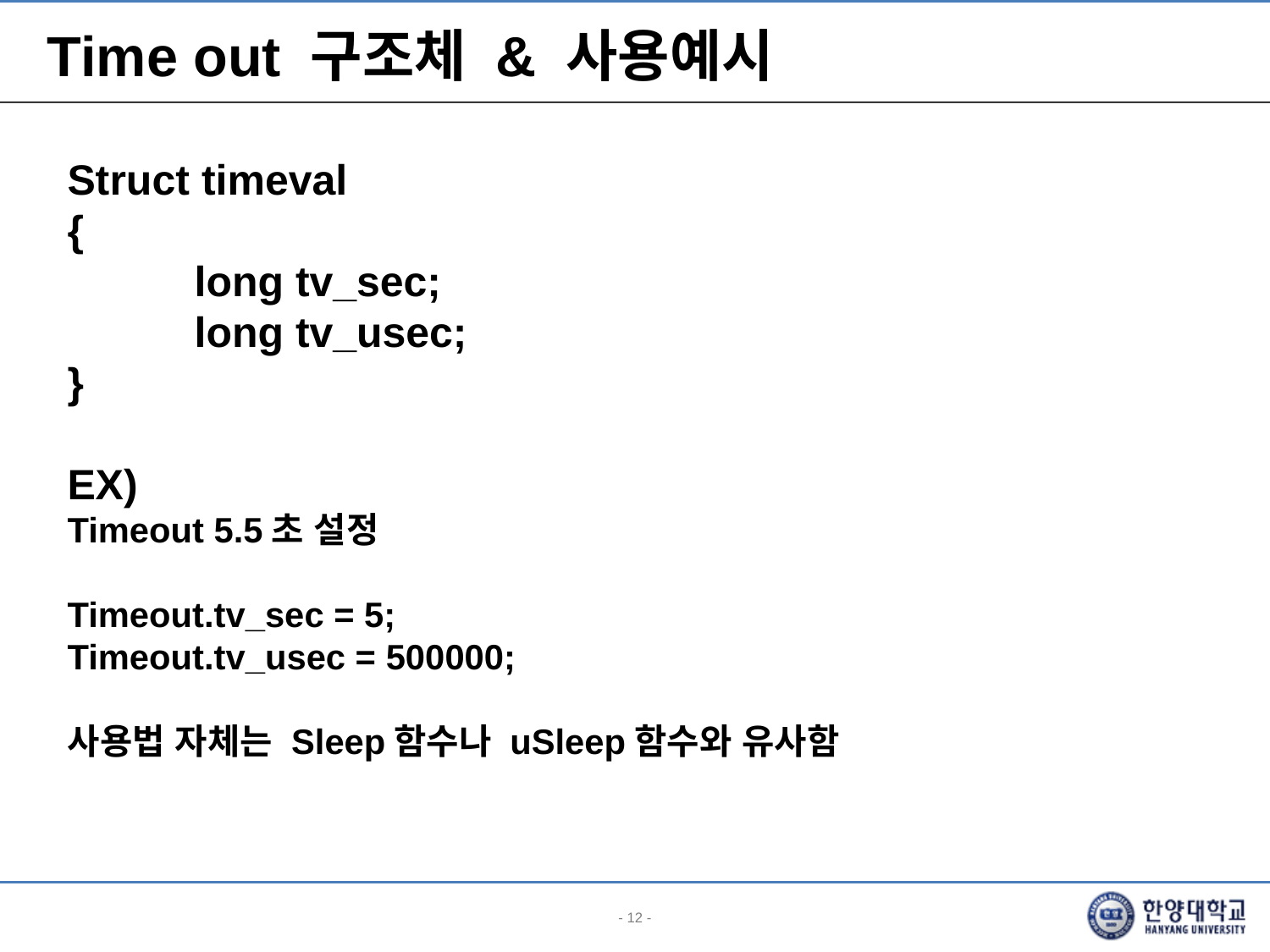

# Time out 구조체 & 사용예시
Struct timeval
{
	long tv_sec;
	long tv_usec;
}

EX)
Timeout 5.5초 설정

Timeout.tv_sec = 5;
Timeout.tv_usec = 500000;

사용법 자체는 Sleep함수나 uSleep함수와 유사함